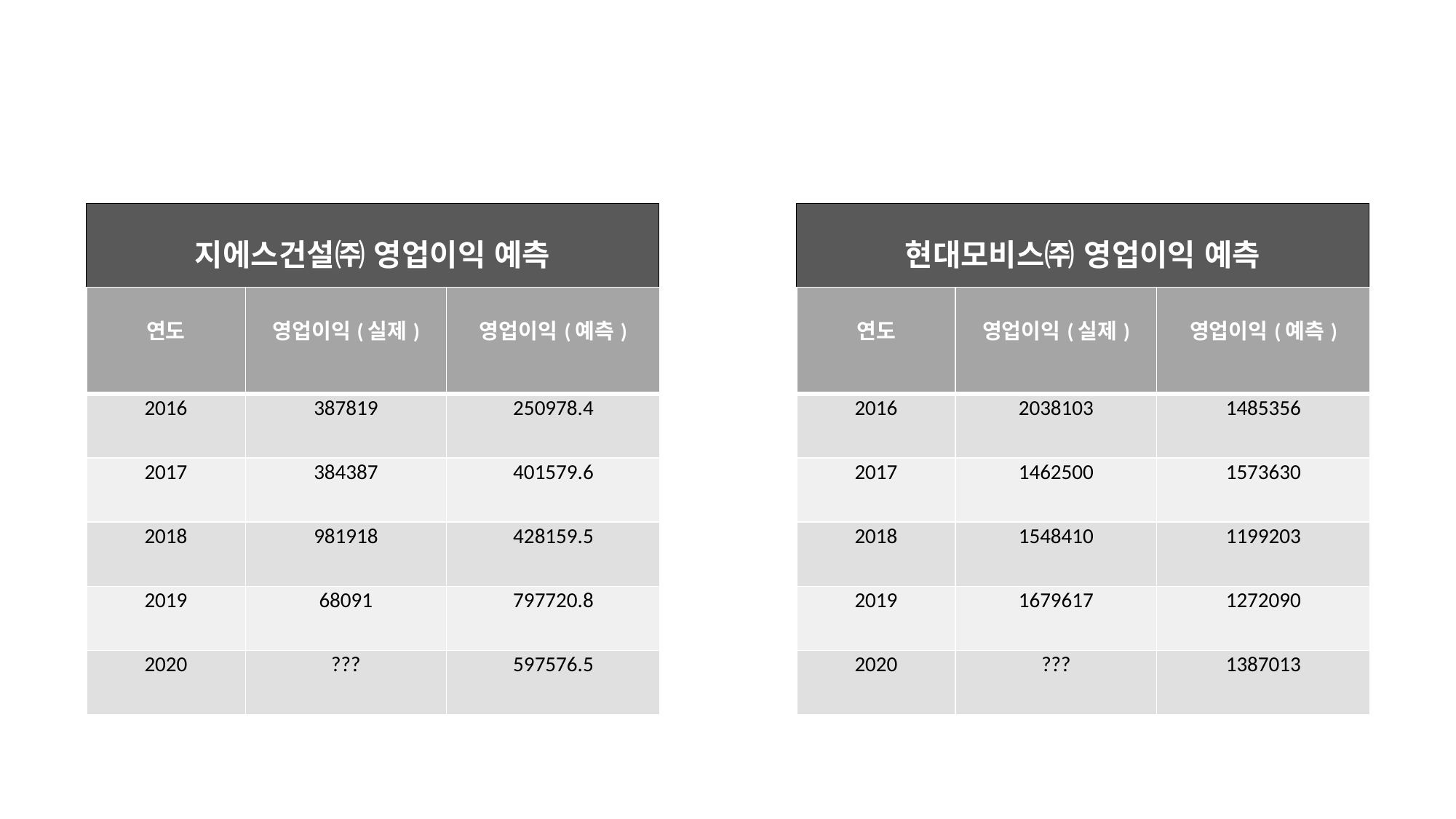

| 지에스건설㈜ 영업이익 예측 |
| --- |
| 현대모비스㈜ 영업이익 예측 |
| --- |
| 연도 | 영업이익(실제) | 영업이익(예측) |
| --- | --- | --- |
| 2016 | 387819 | 250978.4 |
| 2017 | 384387 | 401579.6 |
| 2018 | 981918 | 428159.5 |
| 2019 | 68091 | 797720.8 |
| 2020 | ??? | 597576.5 |
| 연도 | 영업이익(실제) | 영업이익(예측) |
| --- | --- | --- |
| 2016 | 2038103 | 1485356 |
| 2017 | 1462500 | 1573630 |
| 2018 | 1548410 | 1199203 |
| 2019 | 1679617 | 1272090 |
| 2020 | ??? | 1387013 |